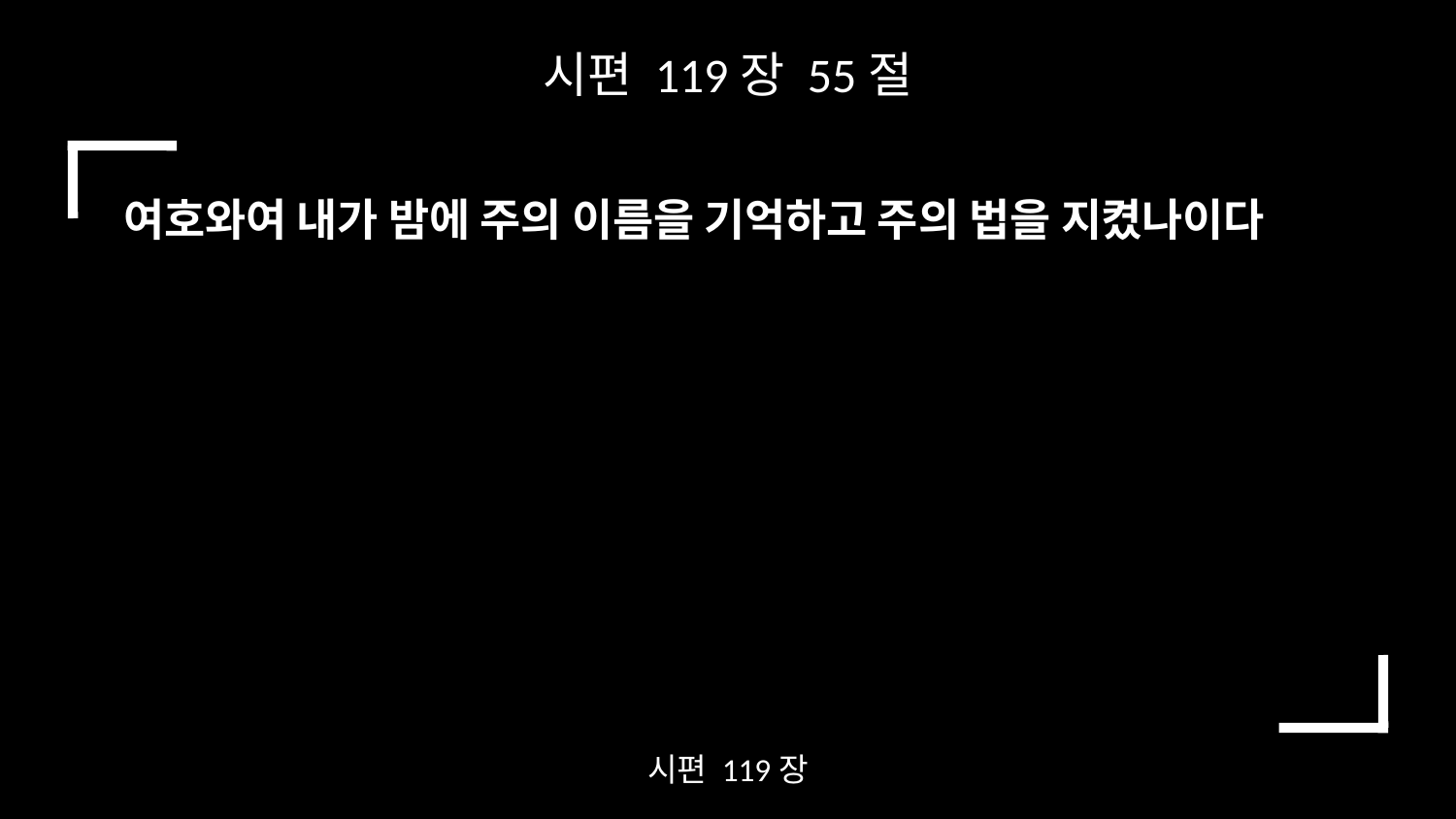

시편 119장 55절

여호와여 내가 밤에 주의 이름을 기억하고 주의 법을 지켰나이다

시편 119장